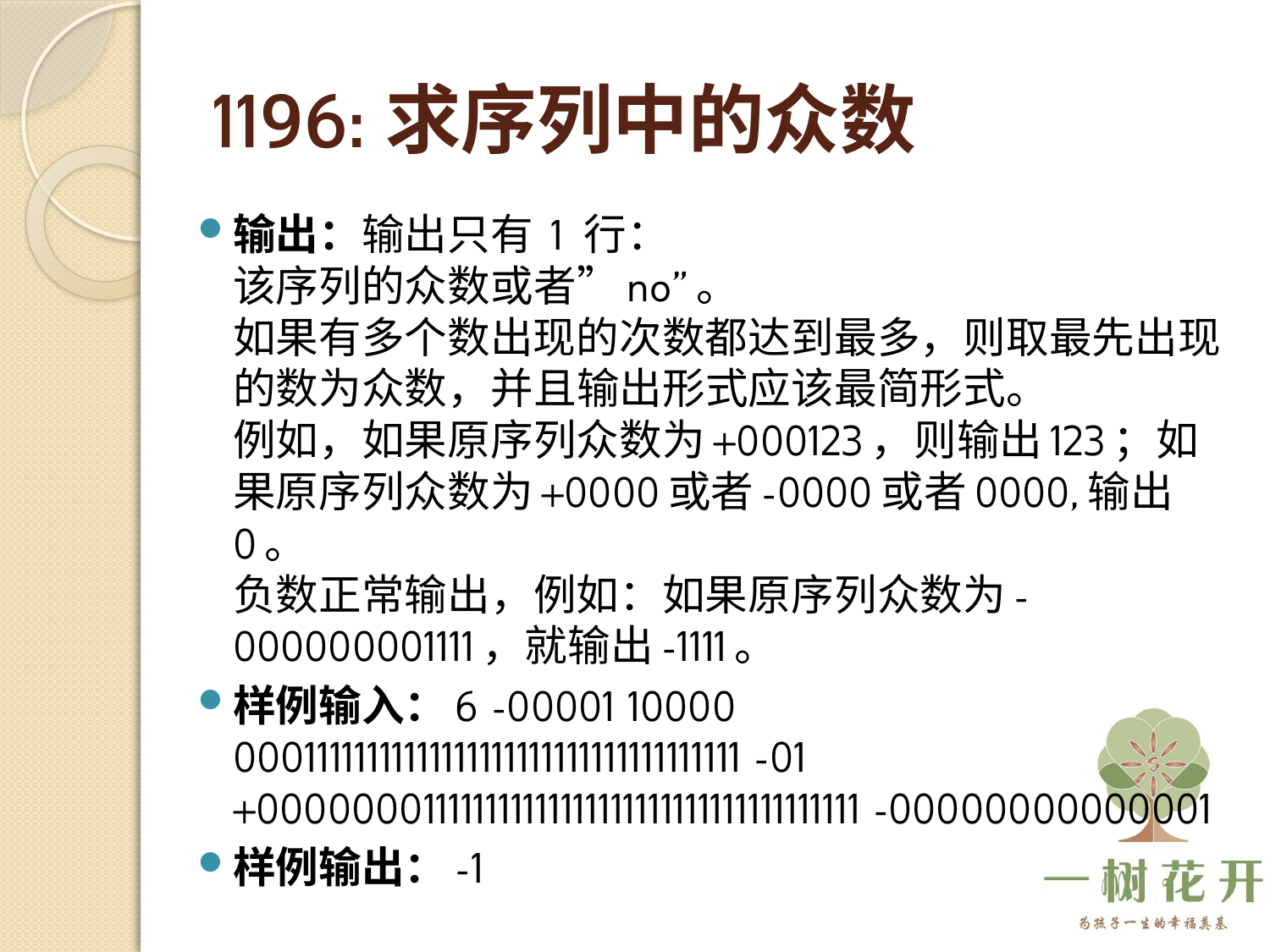

# 1196:求序列中的众数
输出：输出只有 1 行：
该序列的众数或者”no”。
如果有多个数出现的次数都达到最多，则取最先出现的数为众数，并且输出形式应该最简形式。
例如，如果原序列众数为+000123，则输出123；如果原序列众数为+0000或者-0000或者0000,输出0。
负数正常输出，例如：如果原序列众数为-000000001111，就输出-1111。
样例输入：6 -00001 10000 00011111111111111111111111111111111111 -01 +000000011111111111111111111111111111111111 -00000000000001
样例输出：-1